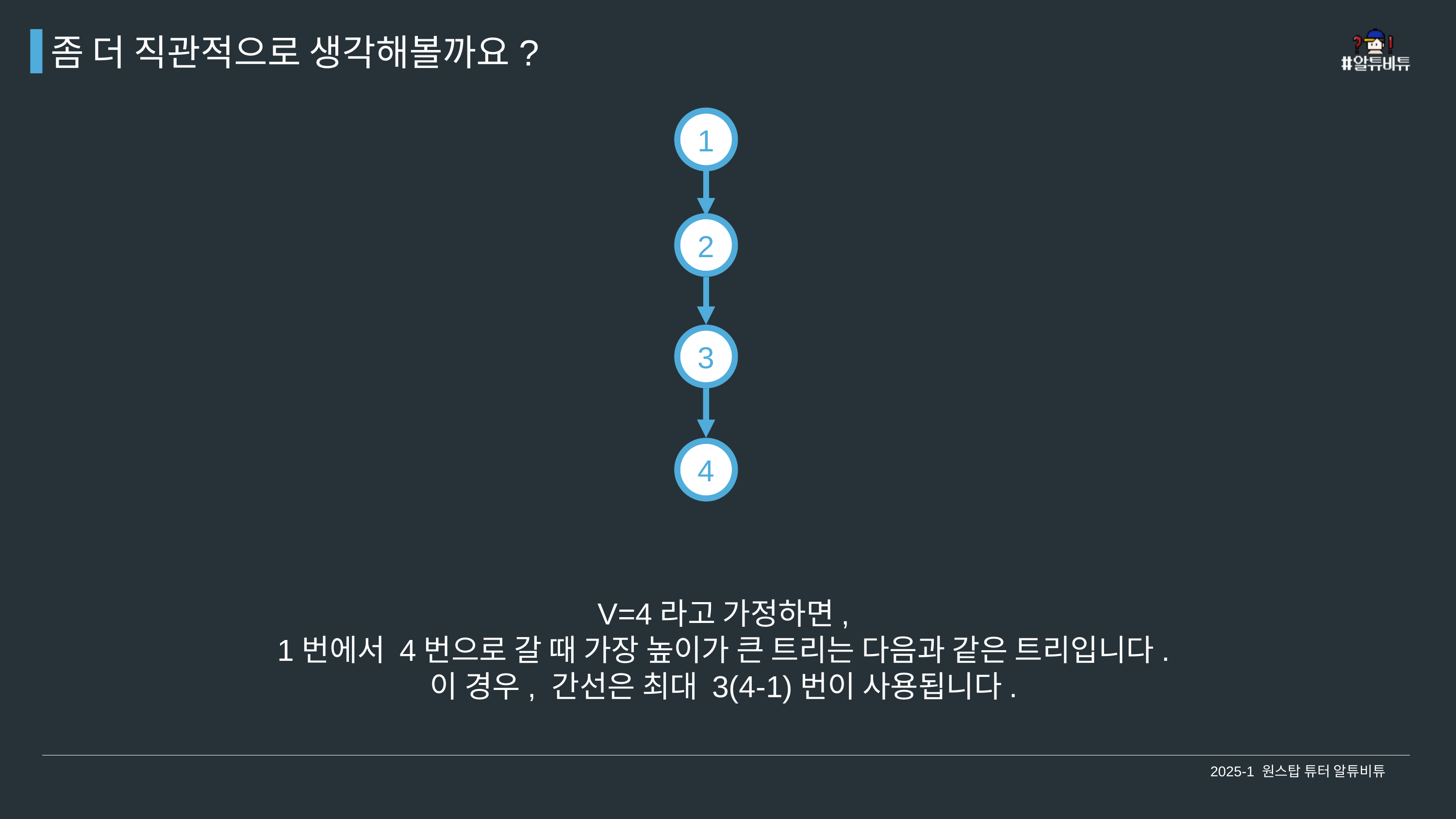

좀 더 직관적으로 생각해볼까요?

1

2

3

4
V=4라고 가정하면,
1번에서 4번으로 갈 때 가장 높이가 큰 트리는 다음과 같은 트리입니다.
이 경우, 간선은 최대 3(4-1)번이 사용됩니다.